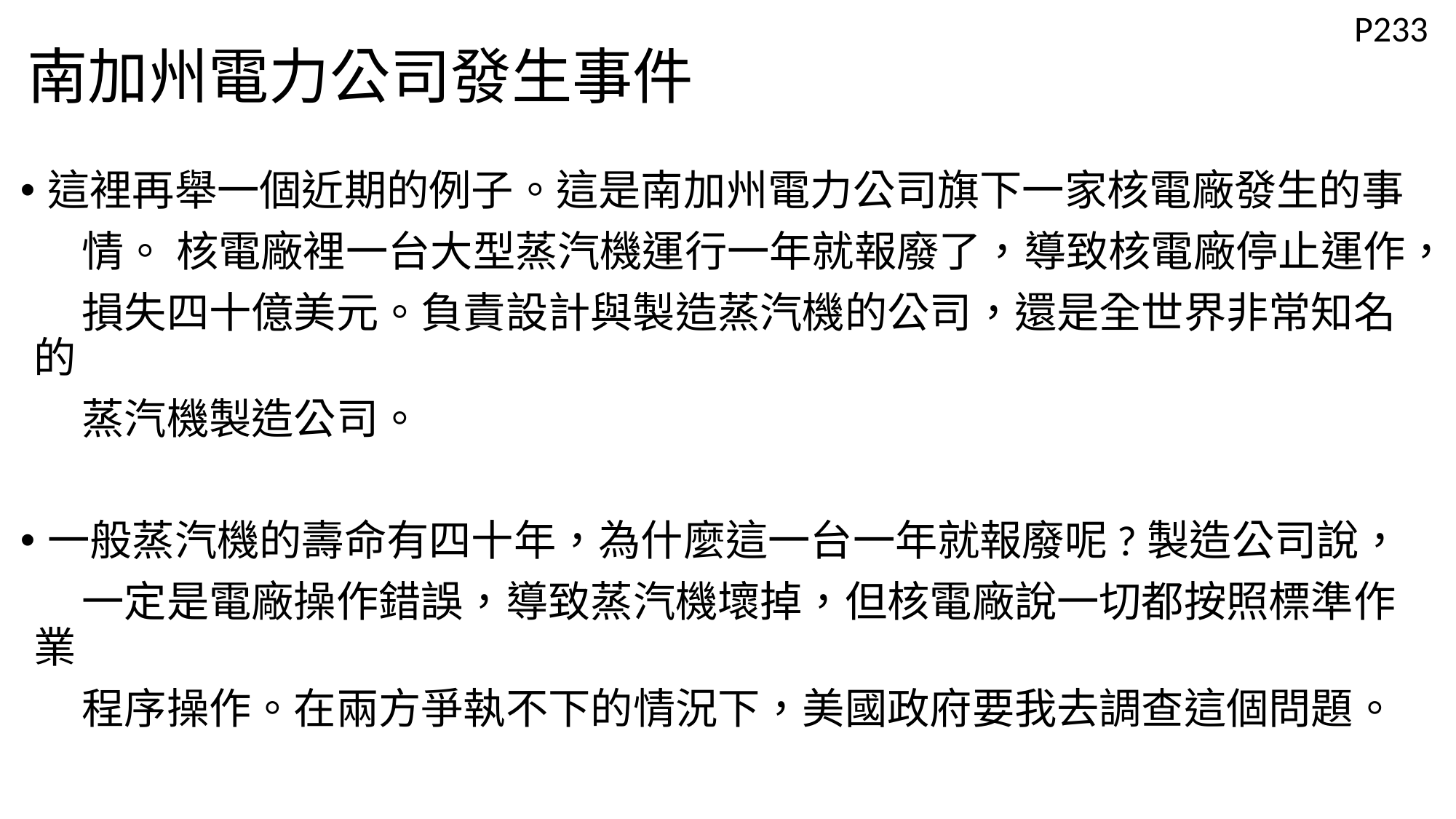

# 南加州電力公司發生事件
P233
這裡再舉一個近期的例子。這是南加州電力公司旗下一家核電廠發生的事
    情。 核電廠裡一台大型蒸汽機運行一年就報廢了，導致核電廠停止運作，
    損失四十億美元。負責設計與製造蒸汽機的公司，還是全世界非常知名的
    蒸汽機製造公司。

一般蒸汽機的壽命有四十年，為什麼這一台一年就報廢呢?製造公司說，
    一定是電廠操作錯誤，導致蒸汽機壞掉，但核電廠說一切都按照標準作業
    程序操作。在兩方爭執不下的情況下，美國政府要我去調查這個問題。